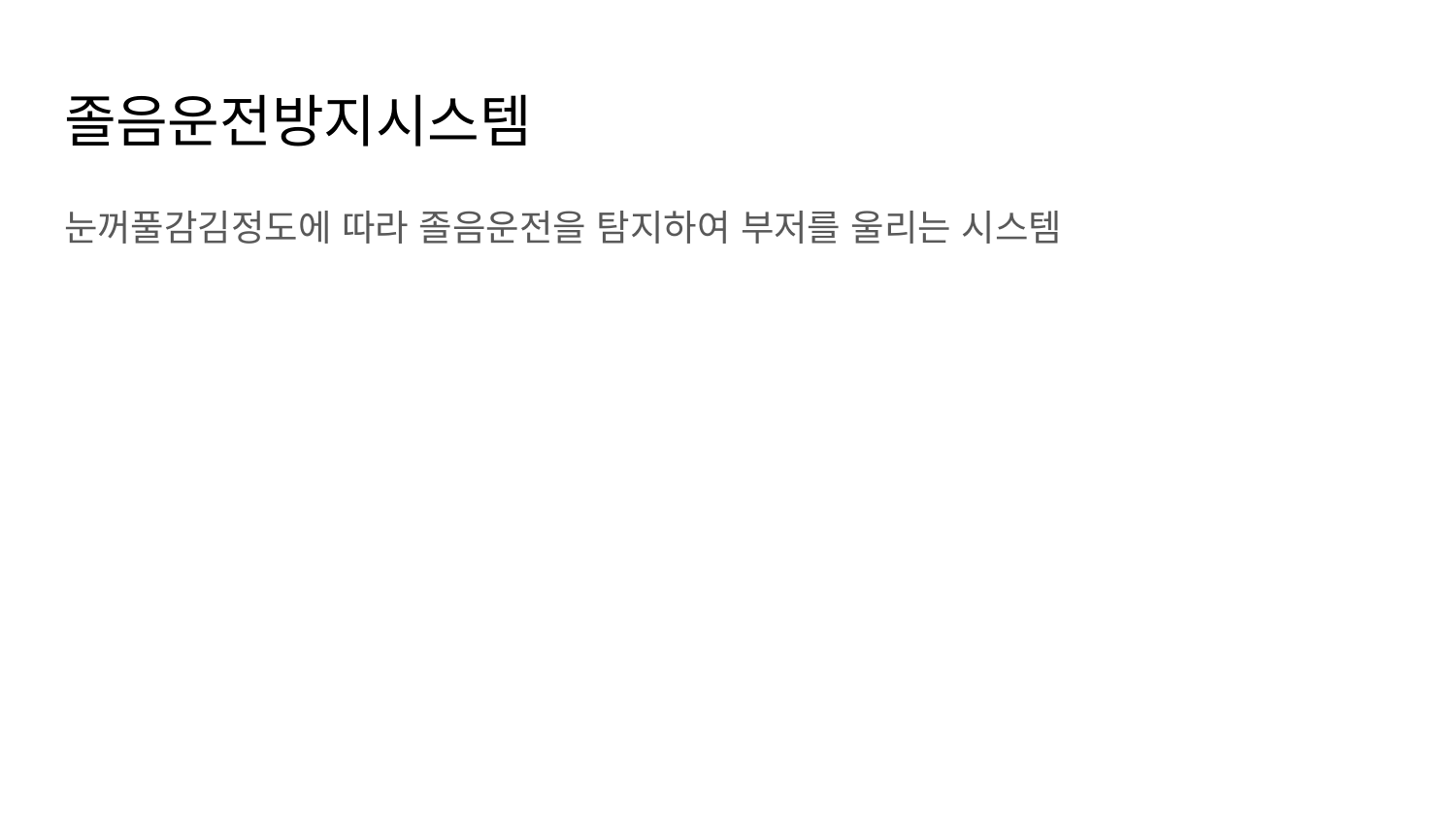

# 졸음운전방지시스템
눈꺼풀감김정도에 따라 졸음운전을 탐지하여 부저를 울리는 시스템